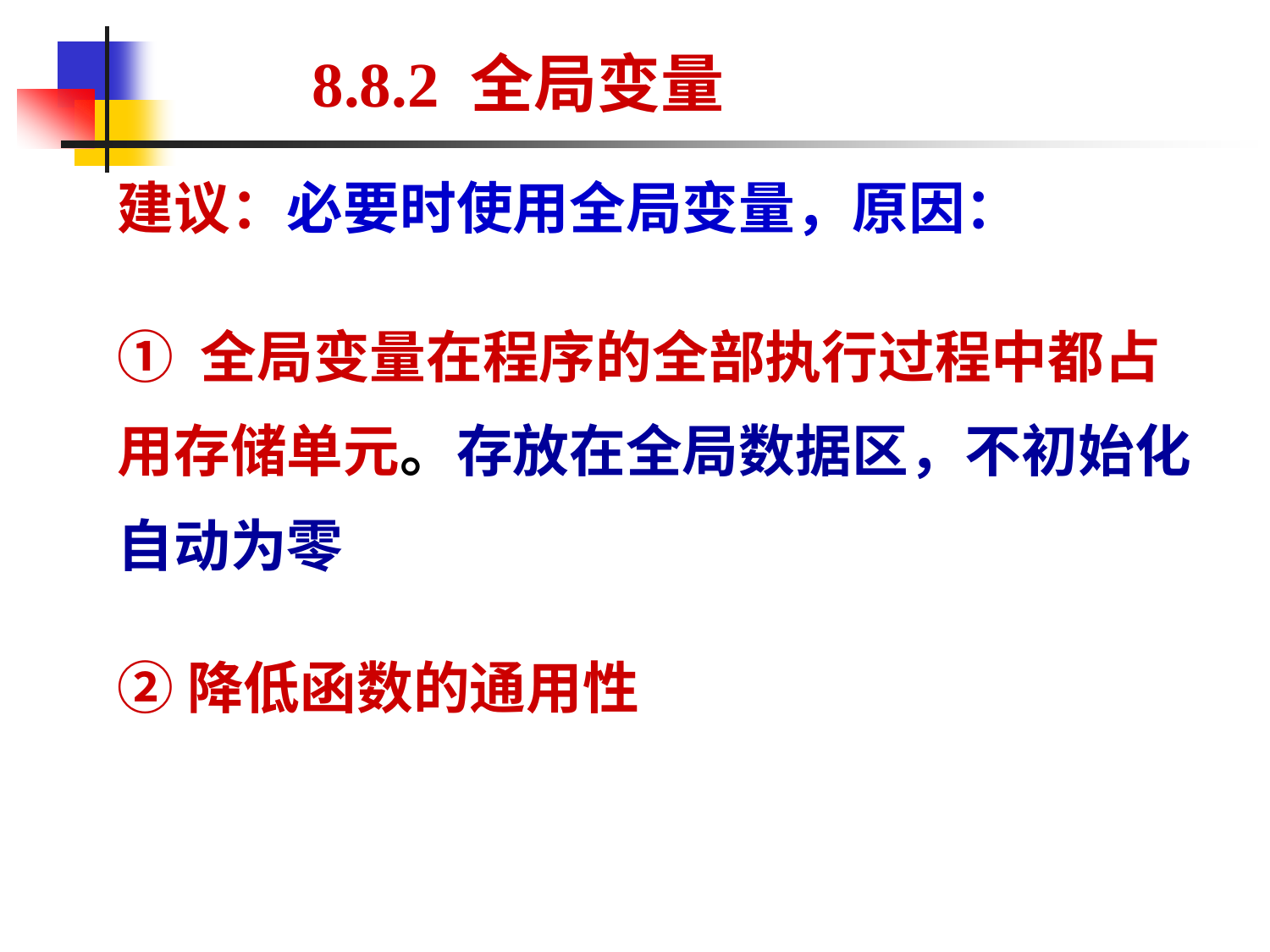

8.8.2 全局变量
建议：必要时使用全局变量，原因：
① 全局变量在程序的全部执行过程中都占用存储单元。存放在全局数据区，不初始化自动为零

②降低函数的通用性